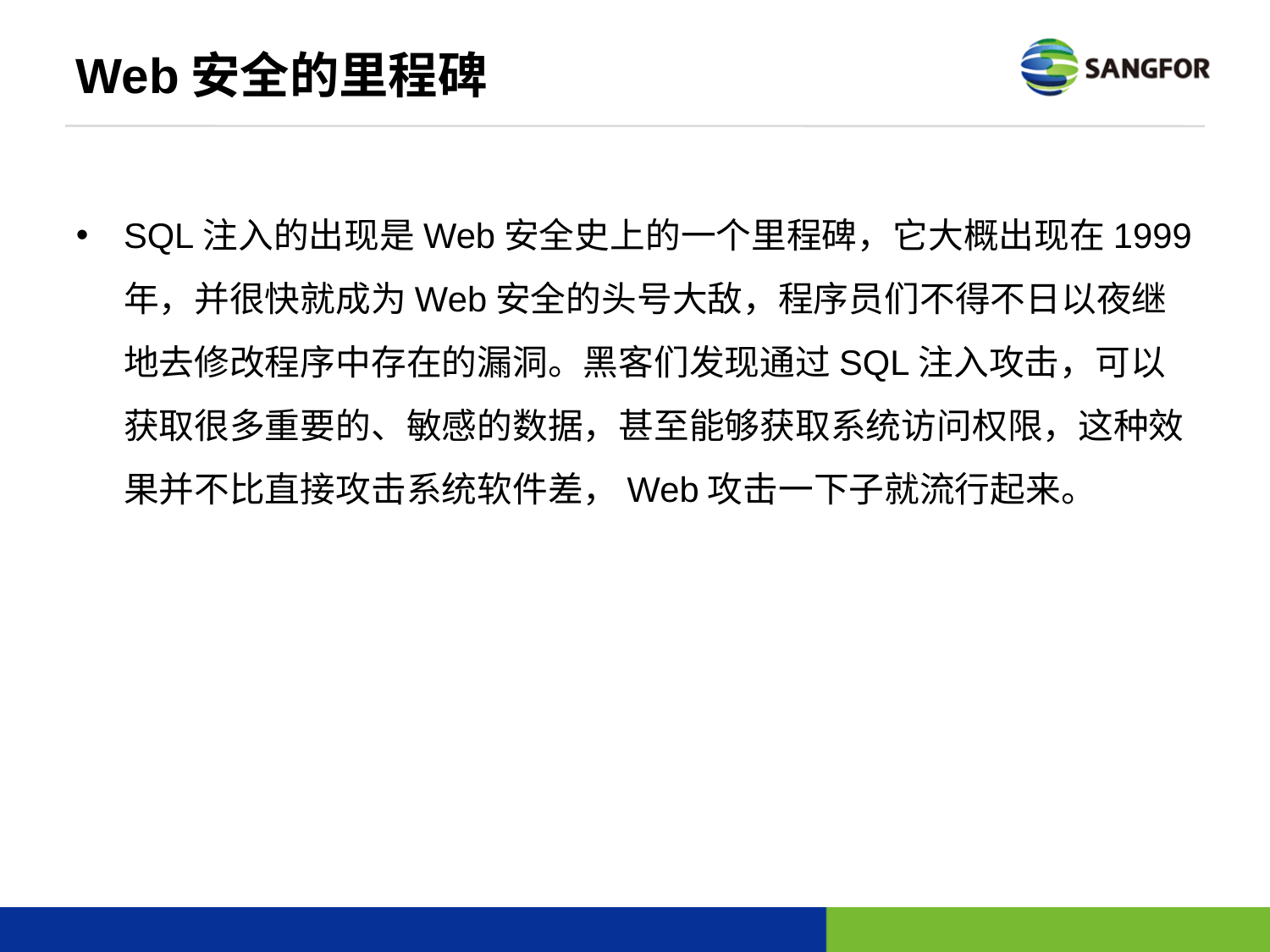

# Web安全的里程碑
SQL注入的出现是Web安全史上的一个里程碑，它大概出现在1999年，并很快就成为Web安全的头号大敌，程序员们不得不日以夜继地去修改程序中存在的漏洞。黑客们发现通过SQL注入攻击，可以获取很多重要的、敏感的数据，甚至能够获取系统访问权限，这种效果并不比直接攻击系统软件差，Web攻击一下子就流行起来。